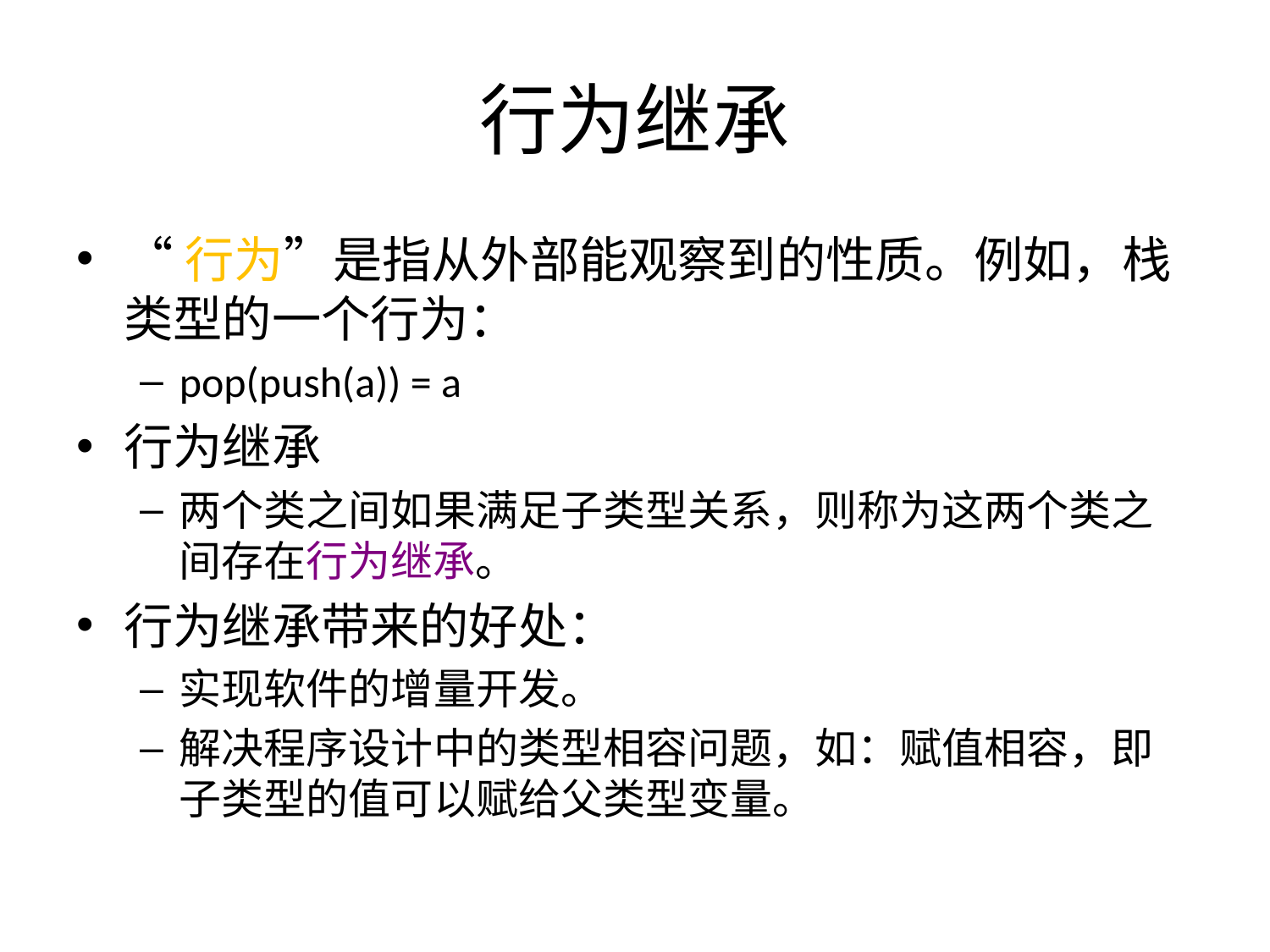

# 行为继承
“行为”是指从外部能观察到的性质。例如，栈类型的一个行为：
pop(push(a)) = a
行为继承
两个类之间如果满足子类型关系，则称为这两个类之间存在行为继承。
行为继承带来的好处：
实现软件的增量开发。
解决程序设计中的类型相容问题，如：赋值相容，即子类型的值可以赋给父类型变量。